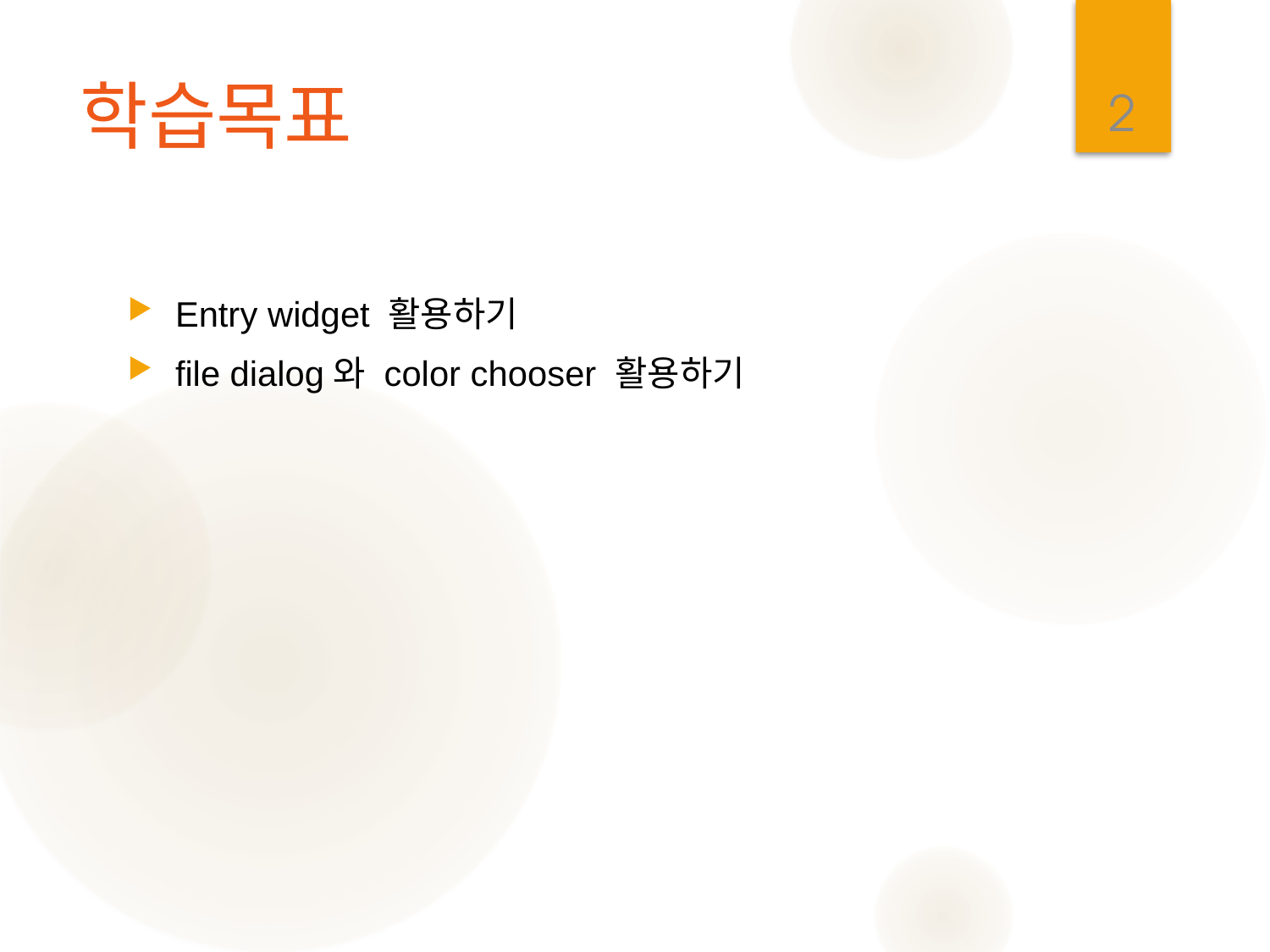

2
# 학습목표
Entry widget 활용하기
file dialog와 color chooser 활용하기